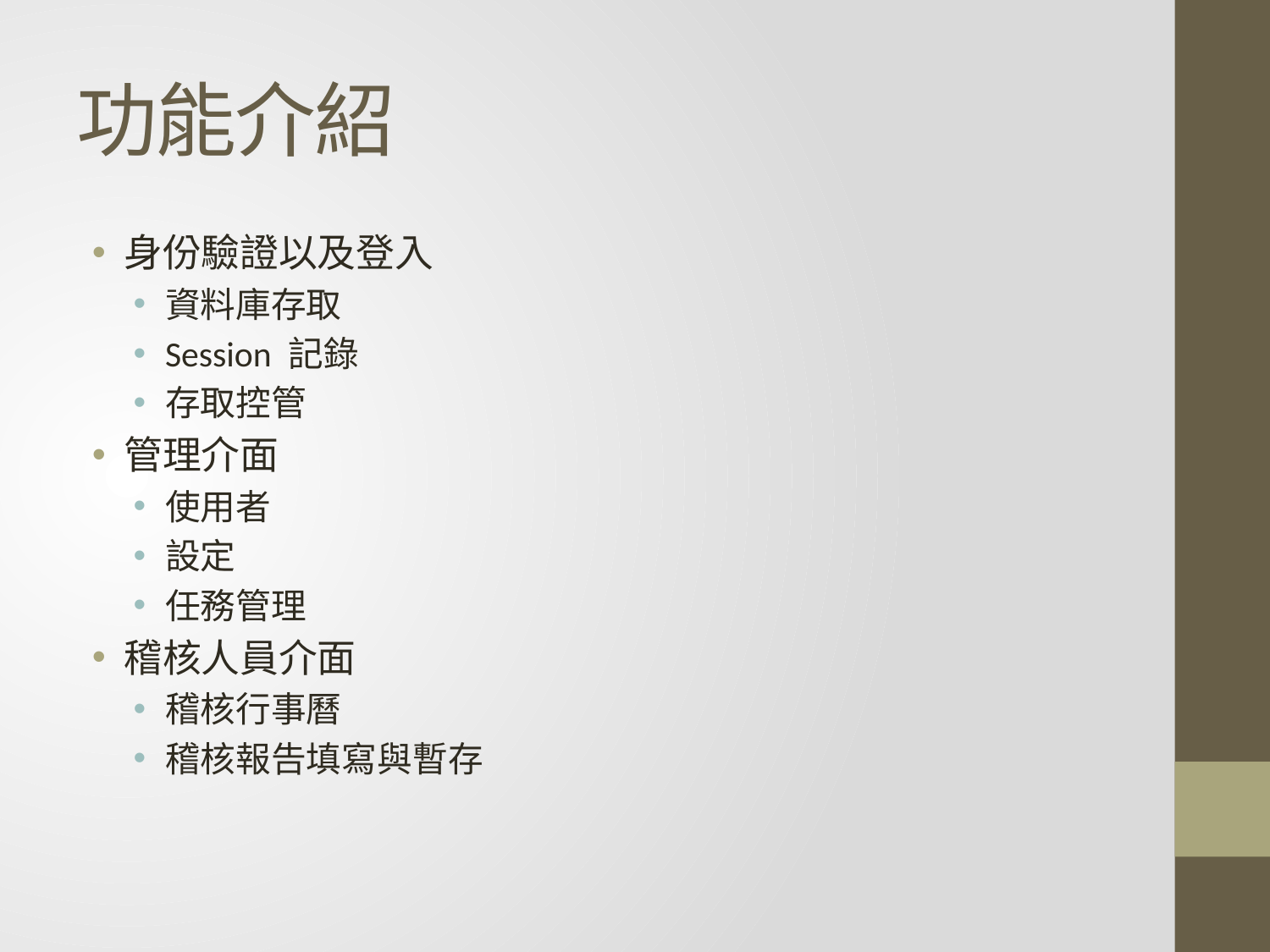

# 功能介紹
身份驗證以及登入
資料庫存取
Session 記錄
存取控管
管理介面
使用者
設定
任務管理
稽核人員介面
稽核行事曆
稽核報告填寫與暫存